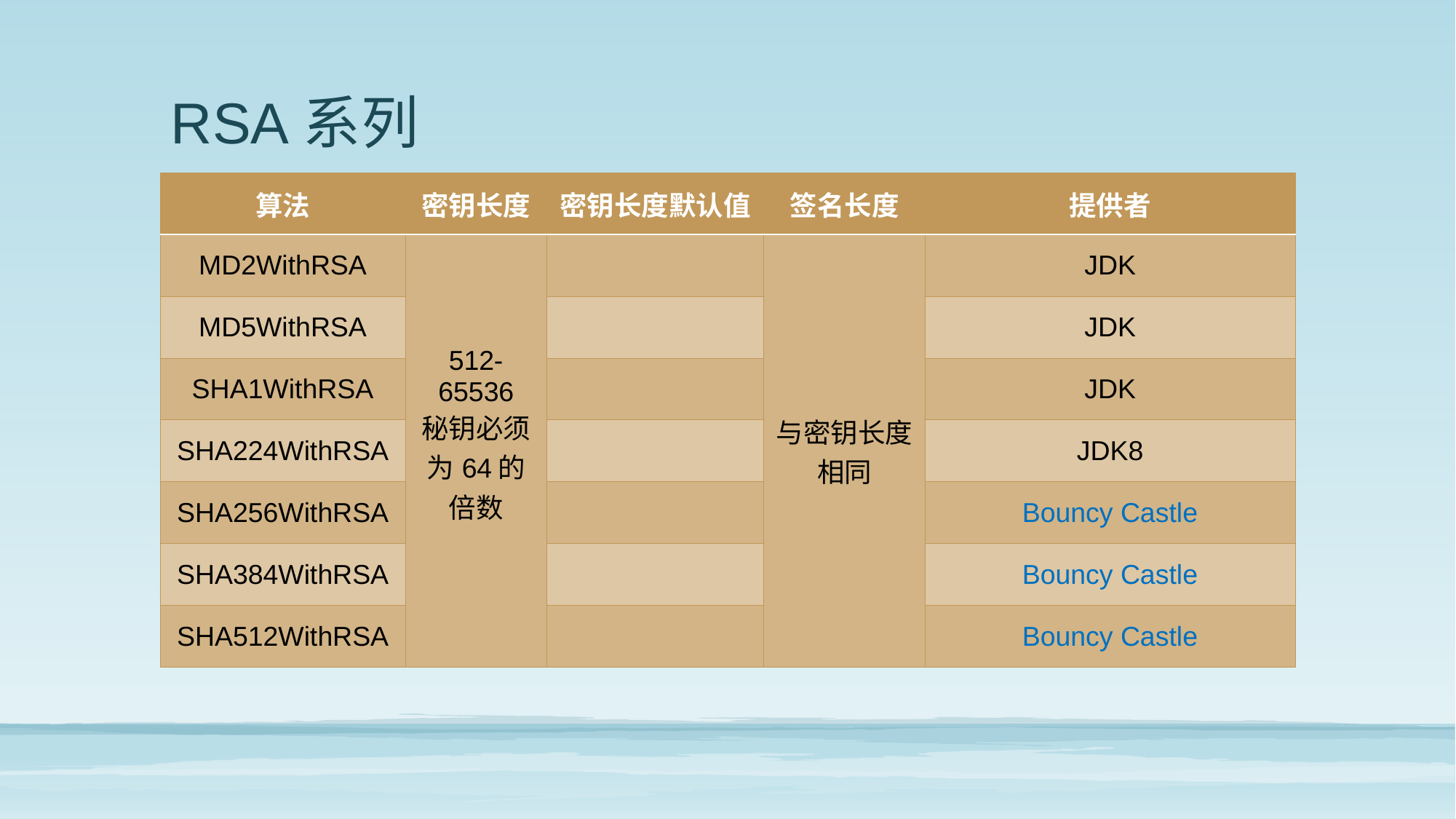

# RSA系列
| 算法 | 密钥长度 | 密钥长度默认值 | 签名长度 | 提供者 |
| --- | --- | --- | --- | --- |
| MD2WithRSA | 512-65536 秘钥必须为64的倍数 |  | 与密钥长度相同 | JDK |
| MD5WithRSA |  |  |  | JDK |
| SHA1WithRSA |  |  |  | JDK |
| SHA224WithRSA |  |  |  | JDK8 |
| SHA256WithRSA |  |  |  | Bouncy Castle |
| SHA384WithRSA |  |  |  | Bouncy Castle |
| SHA512WithRSA |  |  |  | Bouncy Castle |